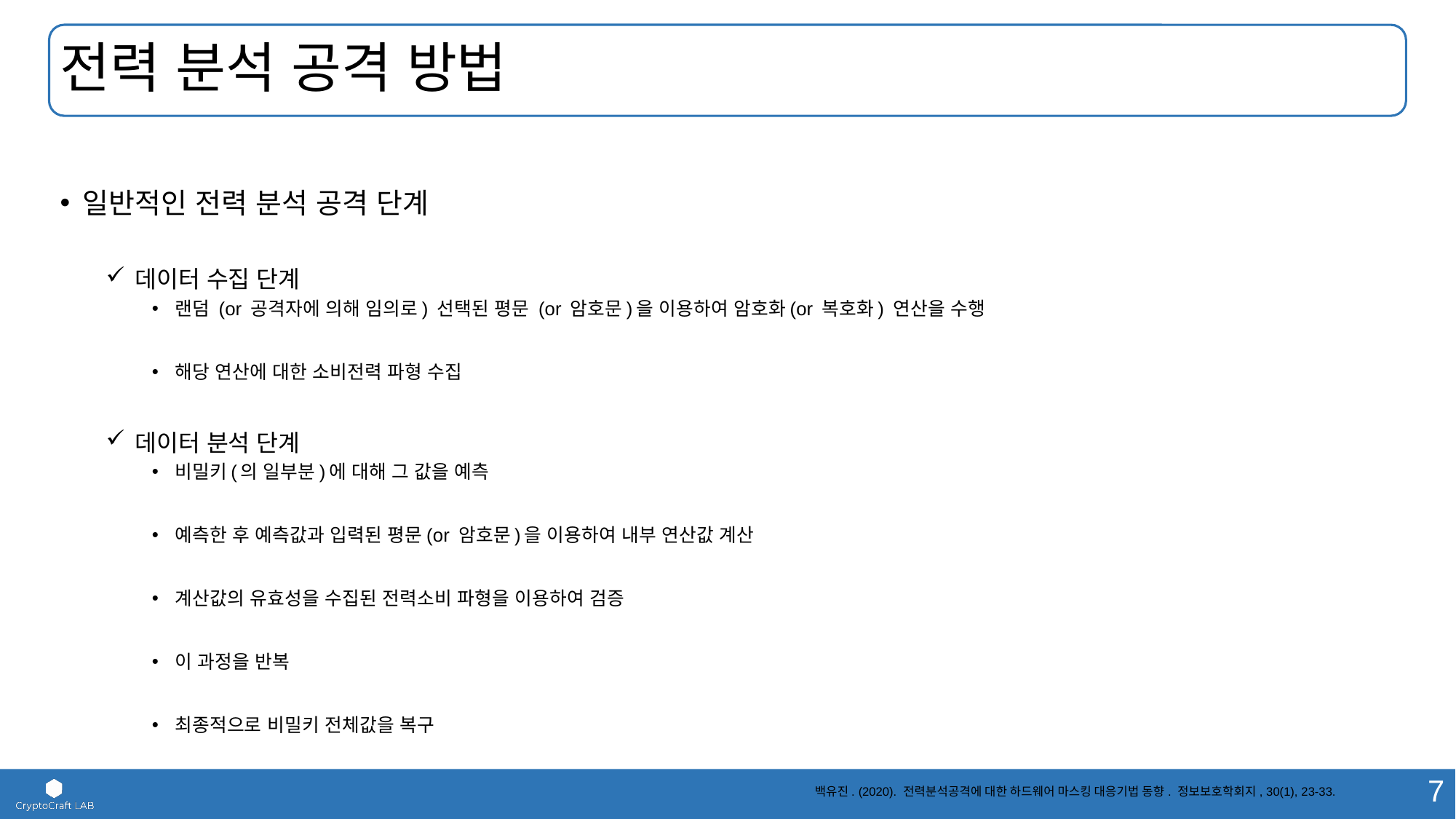

# 전력 분석 공격 방법

일반적인 전력 분석 공격 단계

데이터 수집 단계
랜덤 (or 공격자에 의해 임의로) 선택된 평문 (or 암호문)을 이용하여 암호화(or 복호화) 연산을 수행

해당 연산에 대한 소비전력 파형 수집

데이터 분석 단계
비밀키(의 일부분)에 대해 그 값을 예측

예측한 후 예측값과 입력된 평문(or 암호문)을 이용하여 내부 연산값 계산

계산값의 유효성을 수집된 전력소비 파형을 이용하여 검증

이 과정을 반복

최종적으로 비밀키 전체값을 복구
백유진. (2020). 전력분석공격에 대한 하드웨어 마스킹 대응기법 동향. 정보보호학회지, 30(1), 23-33.